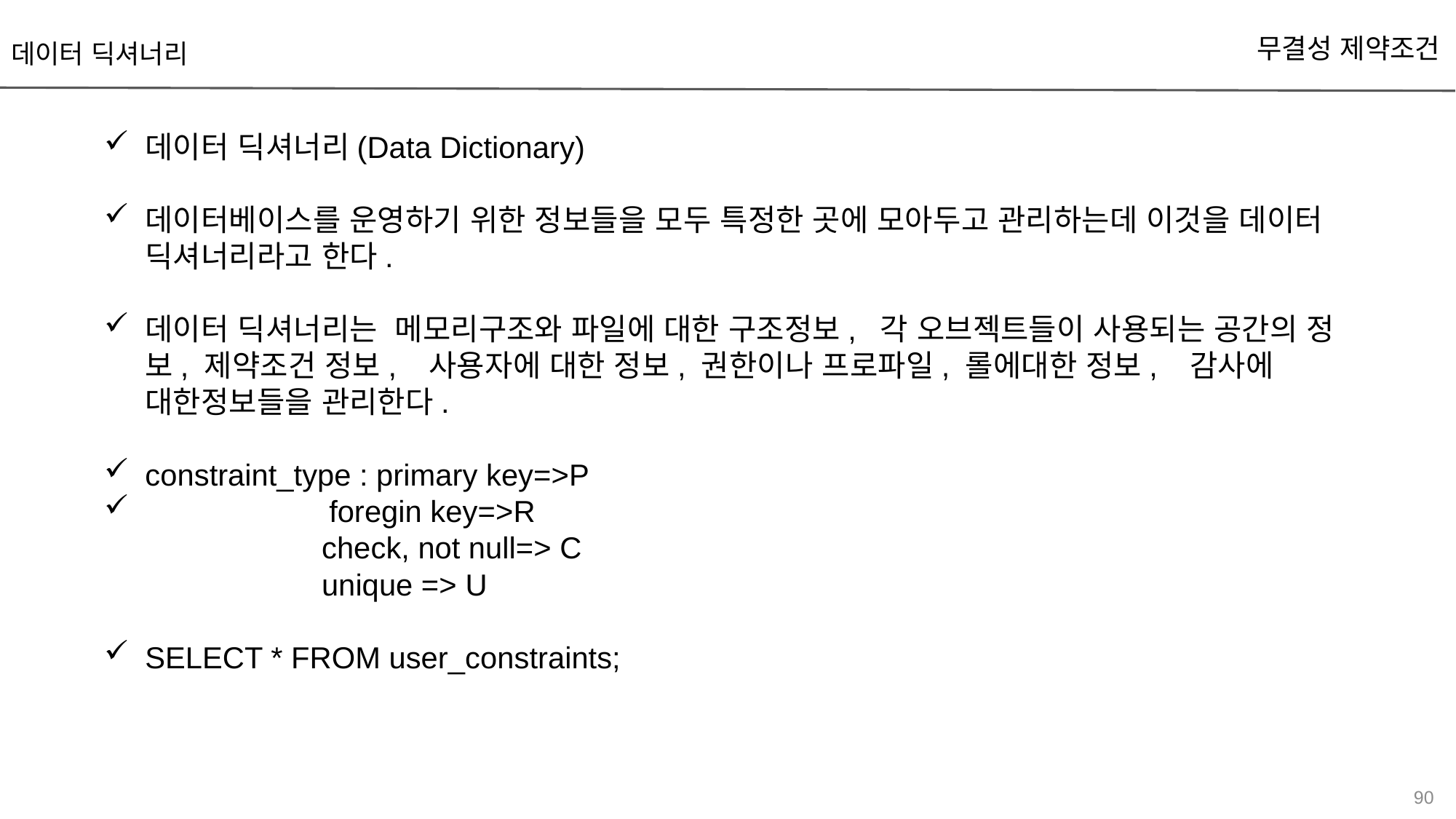

데이터 딕셔너리
무결성 제약조건
데이터 딕셔너리(Data Dictionary)

데이터베이스를 운영하기 위한 정보들을 모두 특정한 곳에 모아두고 관리하는데 이것을 데이터 딕셔너리라고 한다.

데이터 딕셔너리는  메모리구조와 파일에 대한 구조정보,  각 오브젝트들이 사용되는 공간의 정보, 제약조건 정보,   사용자에 대한 정보, 권한이나 프로파일, 롤에대한 정보,   감사에 대한정보들을 관리한다.

constraint_type : primary key=>P
                      foregin key=>R
                          check, not null=> C
                          unique => U

SELECT * FROM user_constraints;
90